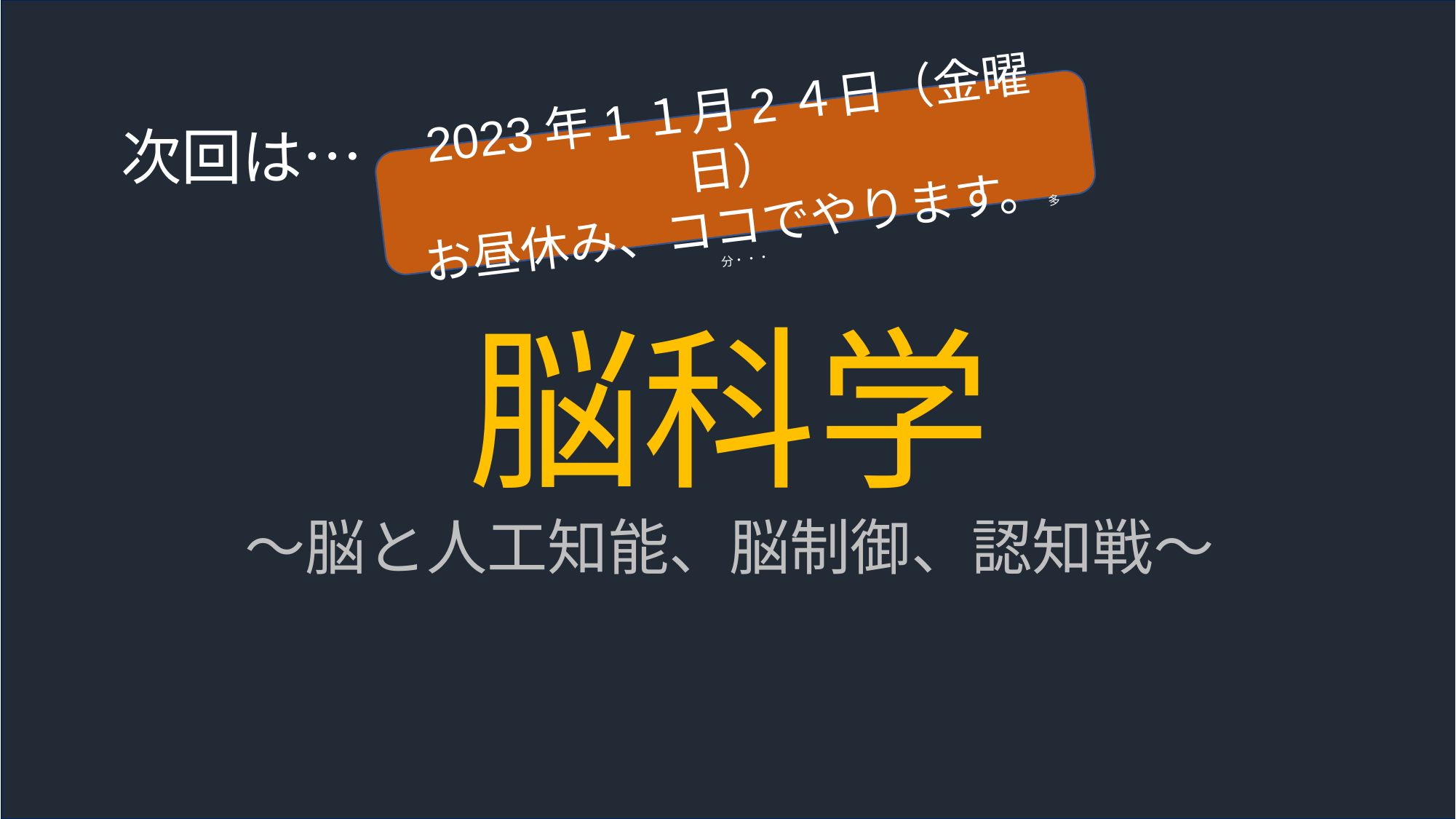

2023年1１月2４日（金曜日）
お昼休み、ココでやります。多分・・・
次回は…
脳科学
～脳と人工知能、脳制御、認知戦～